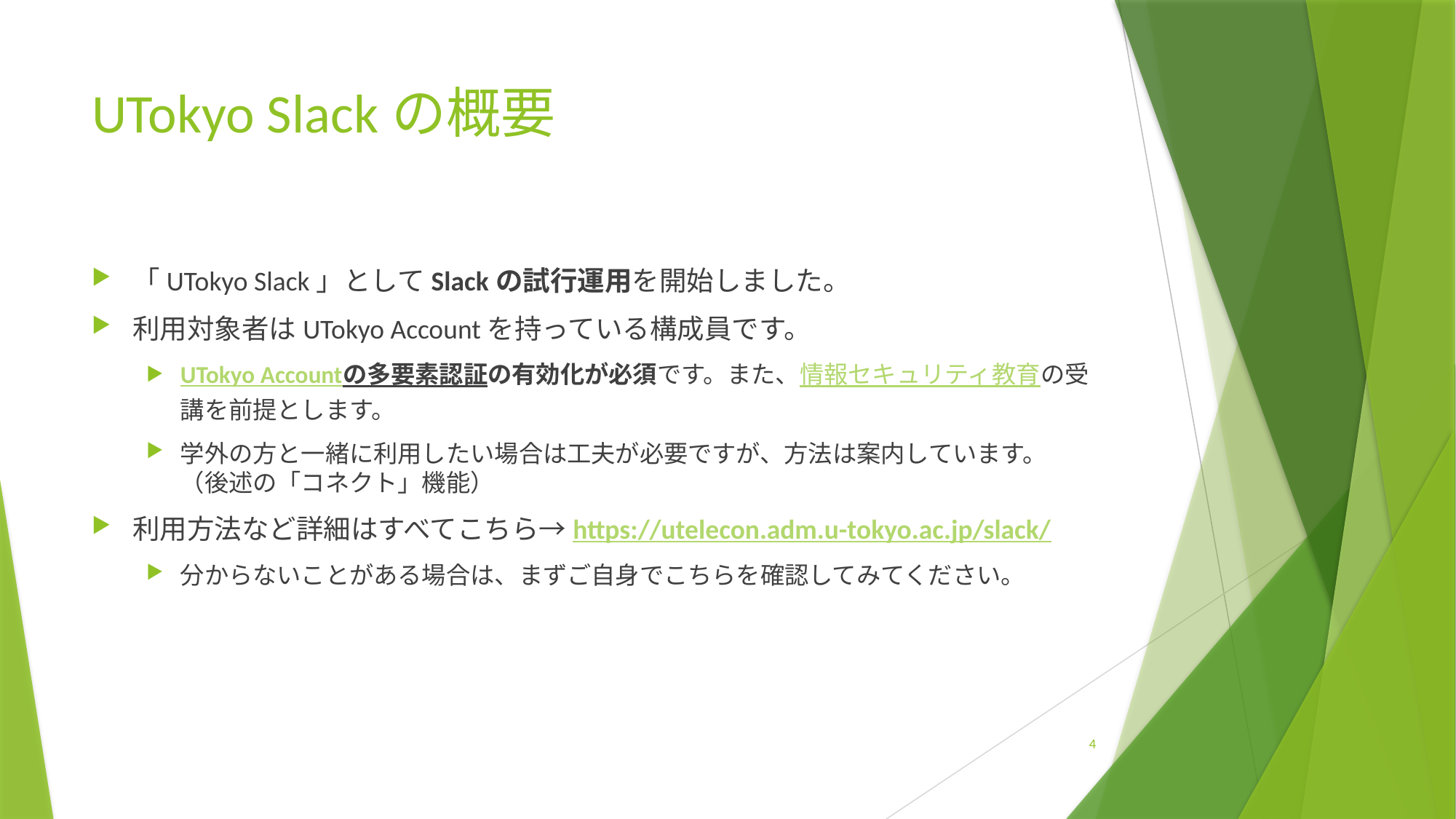

# UTokyo Slackの概要
「UTokyo Slack」としてSlackの試行運用を開始しました。
利用対象者はUTokyo Accountを持っている構成員です。
UTokyo Accountの多要素認証の有効化が必須です。また、情報セキュリティ教育の受講を前提とします。
学外の方と一緒に利用したい場合は工夫が必要ですが、方法は案内しています。
（後述の「コネクト」機能）
利用方法など詳細はすべてこちら→https://utelecon.adm.u-tokyo.ac.jp/slack/
分からないことがある場合は、まずご自身でこちらを確認してみてください。
4